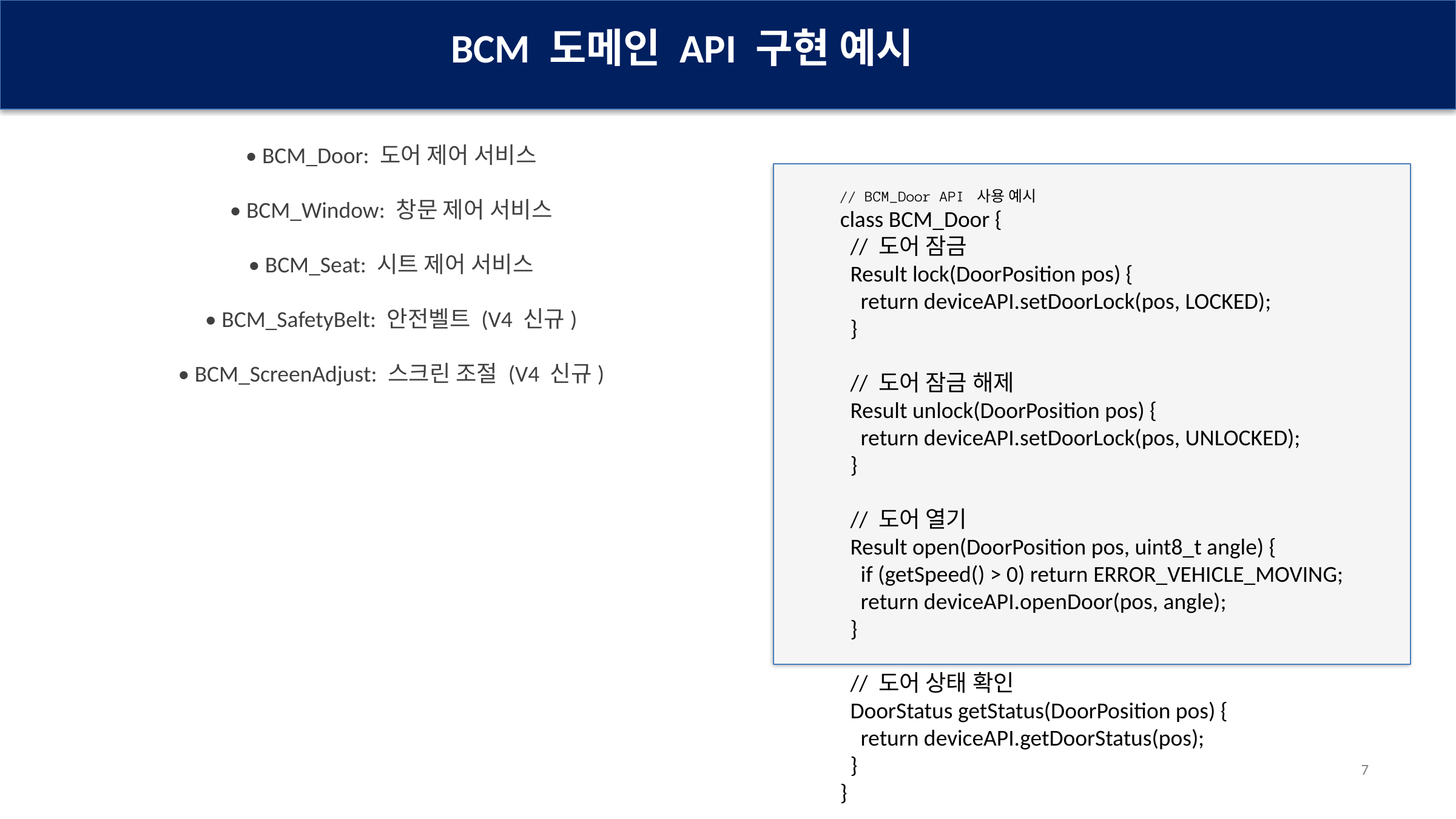

BCM 도메인 API 구현 예시
• BCM_Door: 도어 제어 서비스

// BCM_Door API 사용 예시
class BCM_Door {
  // 도어 잠금
  Result lock(DoorPosition pos) {
    return deviceAPI.setDoorLock(pos, LOCKED);
  }

  // 도어 잠금 해제
  Result unlock(DoorPosition pos) {
    return deviceAPI.setDoorLock(pos, UNLOCKED);
  }

  // 도어 열기
  Result open(DoorPosition pos, uint8_t angle) {
    if (getSpeed() > 0) return ERROR_VEHICLE_MOVING;
    return deviceAPI.openDoor(pos, angle);
  }

  // 도어 상태 확인
  DoorStatus getStatus(DoorPosition pos) {
    return deviceAPI.getDoorStatus(pos);
  }
}

// 사용 예
BCM_Door door;
door.unlock(DRIVER_DOOR);
door.open(DRIVER_DOOR, 45);
• BCM_Window: 창문 제어 서비스
• BCM_Seat: 시트 제어 서비스
• BCM_SafetyBelt: 안전벨트 (V4 신규)
• BCM_ScreenAdjust: 스크린 조절 (V4 신규)
7